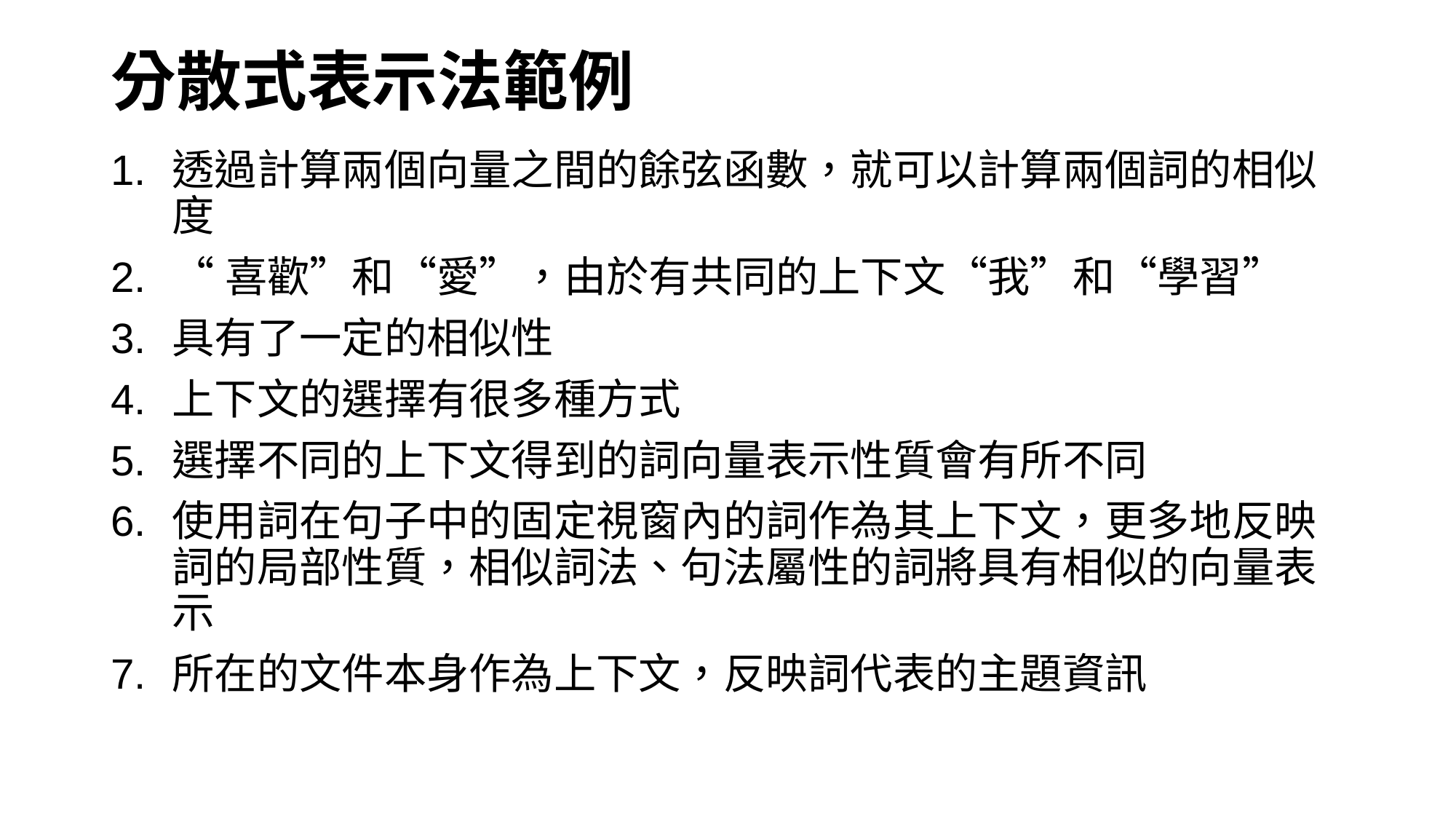

# 分散式表示法範例
透過計算兩個向量之間的餘弦函數，就可以計算兩個詞的相似度
“喜歡”和“愛”，由於有共同的上下文“我”和“學習”
具有了一定的相似性
上下文的選擇有很多種方式
選擇不同的上下文得到的詞向量表示性質會有所不同
使用詞在句子中的固定視窗內的詞作為其上下文，更多地反映詞的局部性質，相似詞法、句法屬性的詞將具有相似的向量表示
所在的文件本身作為上下文，反映詞代表的主題資訊